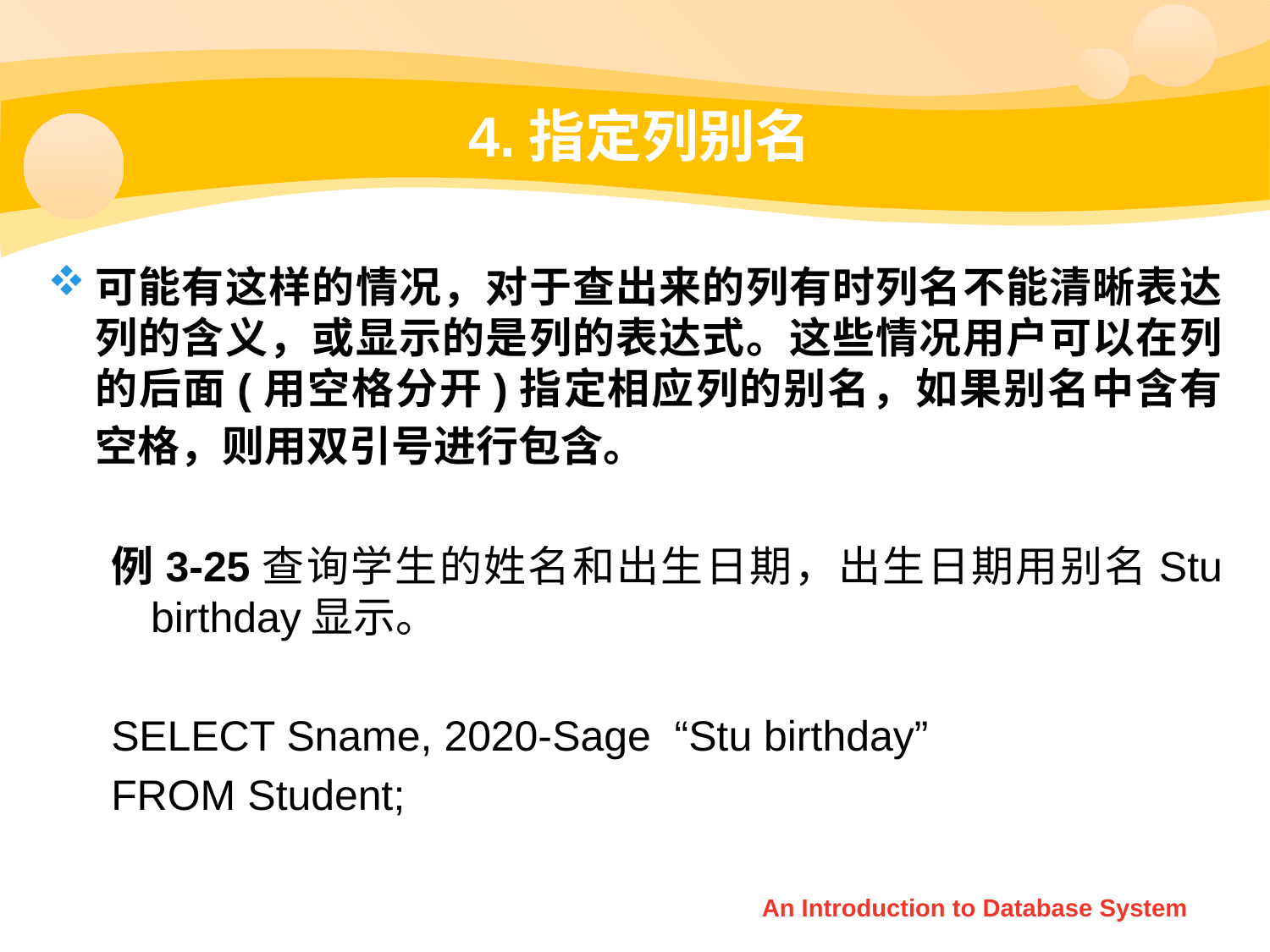

# 4.指定列别名
可能有这样的情况，对于查出来的列有时列名不能清晰表达列的含义，或显示的是列的表达式。这些情况用户可以在列的后面(用空格分开)指定相应列的别名，如果别名中含有空格，则用双引号进行包含。

例3-25查询学生的姓名和出生日期，出生日期用别名Stu birthday显示。

SELECT Sname, 2020-Sage  “Stu birthday”
FROM Student;
An Introduction to Database System